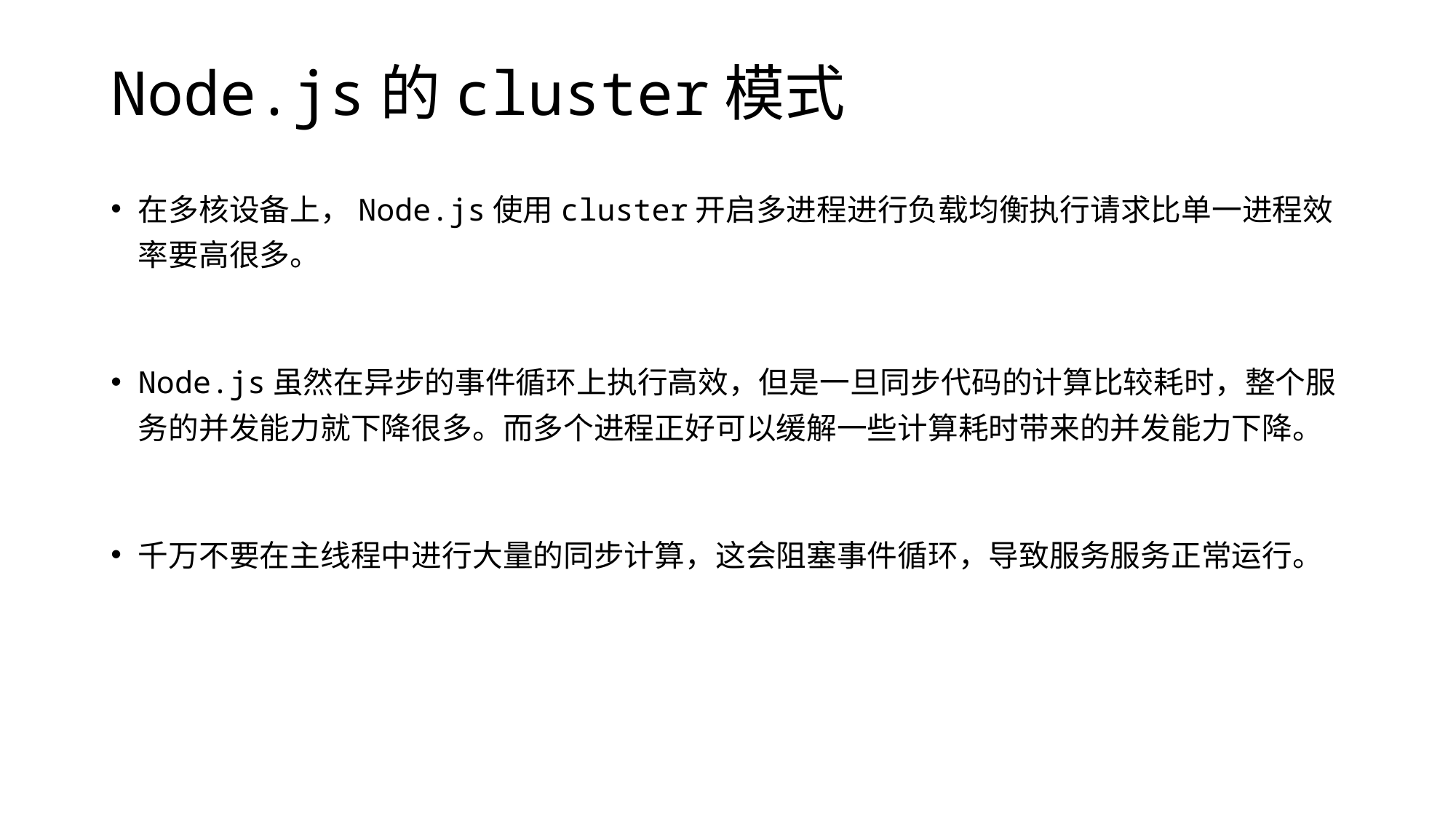

# Node.js的cluster模式
在多核设备上，Node.js使用cluster开启多进程进行负载均衡执行请求比单一进程效率要高很多。

Node.js虽然在异步的事件循环上执行高效，但是一旦同步代码的计算比较耗时，整个服务的并发能力就下降很多。而多个进程正好可以缓解一些计算耗时带来的并发能力下降。

千万不要在主线程中进行大量的同步计算，这会阻塞事件循环，导致服务服务正常运行。